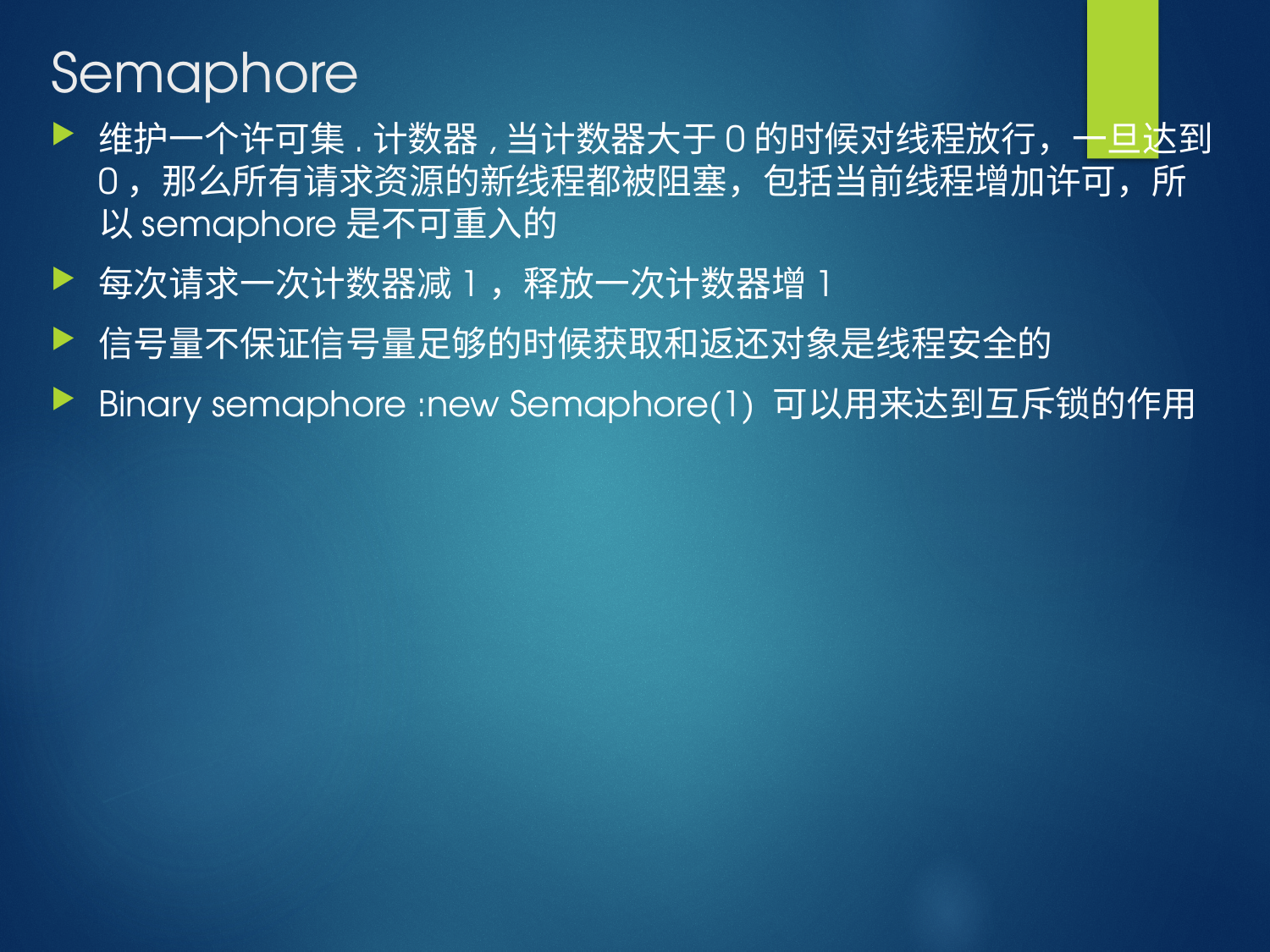

# Semaphore
维护一个许可集.计数器,当计数器大于0的时候对线程放行，一旦达到0，那么所有请求资源的新线程都被阻塞，包括当前线程增加许可，所以semaphore是不可重入的
每次请求一次计数器减1，释放一次计数器增1
信号量不保证信号量足够的时候获取和返还对象是线程安全的
Binary semaphore :new Semaphore(1) 可以用来达到互斥锁的作用